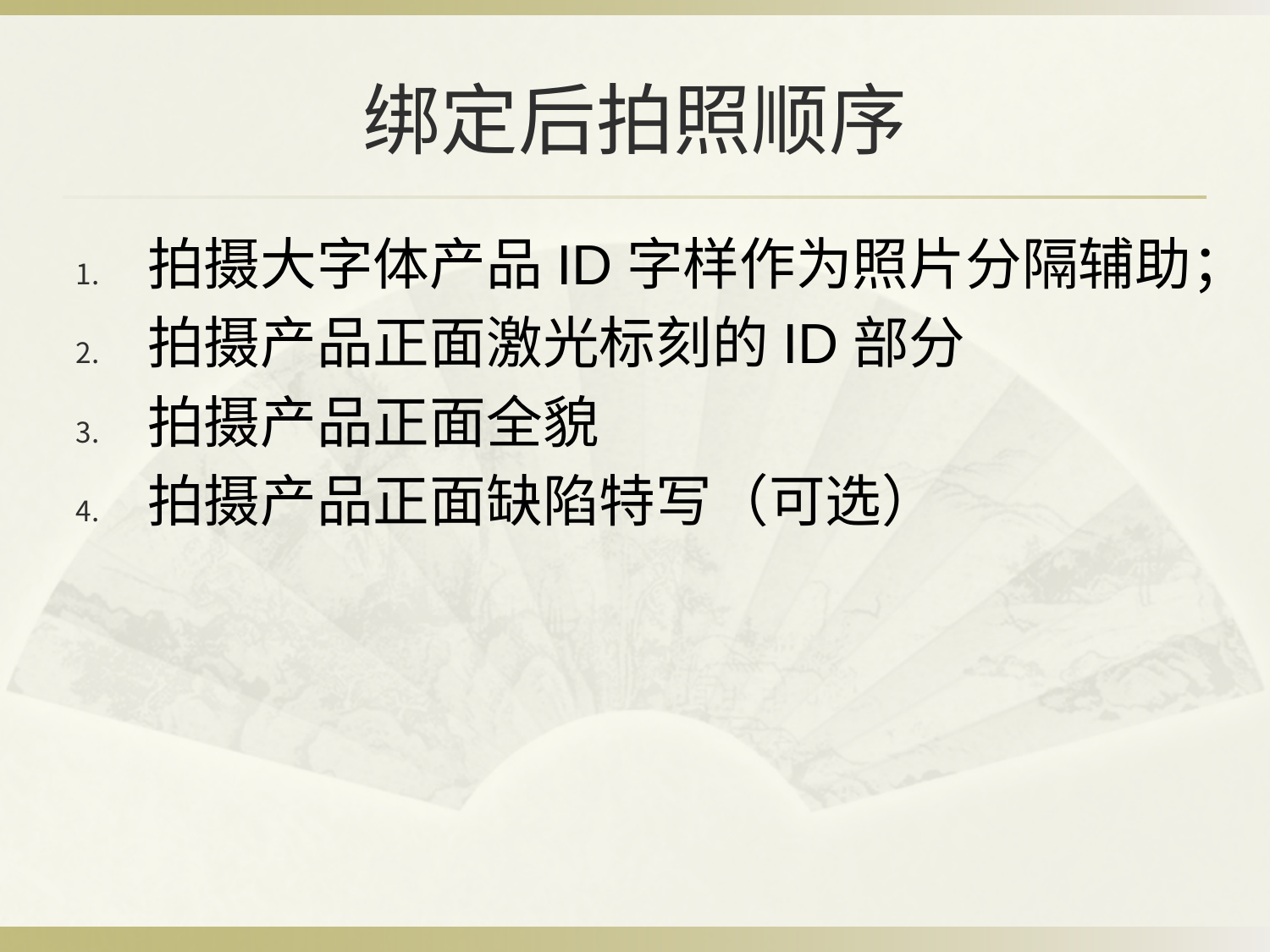

# 绑定后拍照顺序
拍摄大字体产品ID字样作为照片分隔辅助；
拍摄产品正面激光标刻的ID部分
拍摄产品正面全貌
拍摄产品正面缺陷特写（可选）